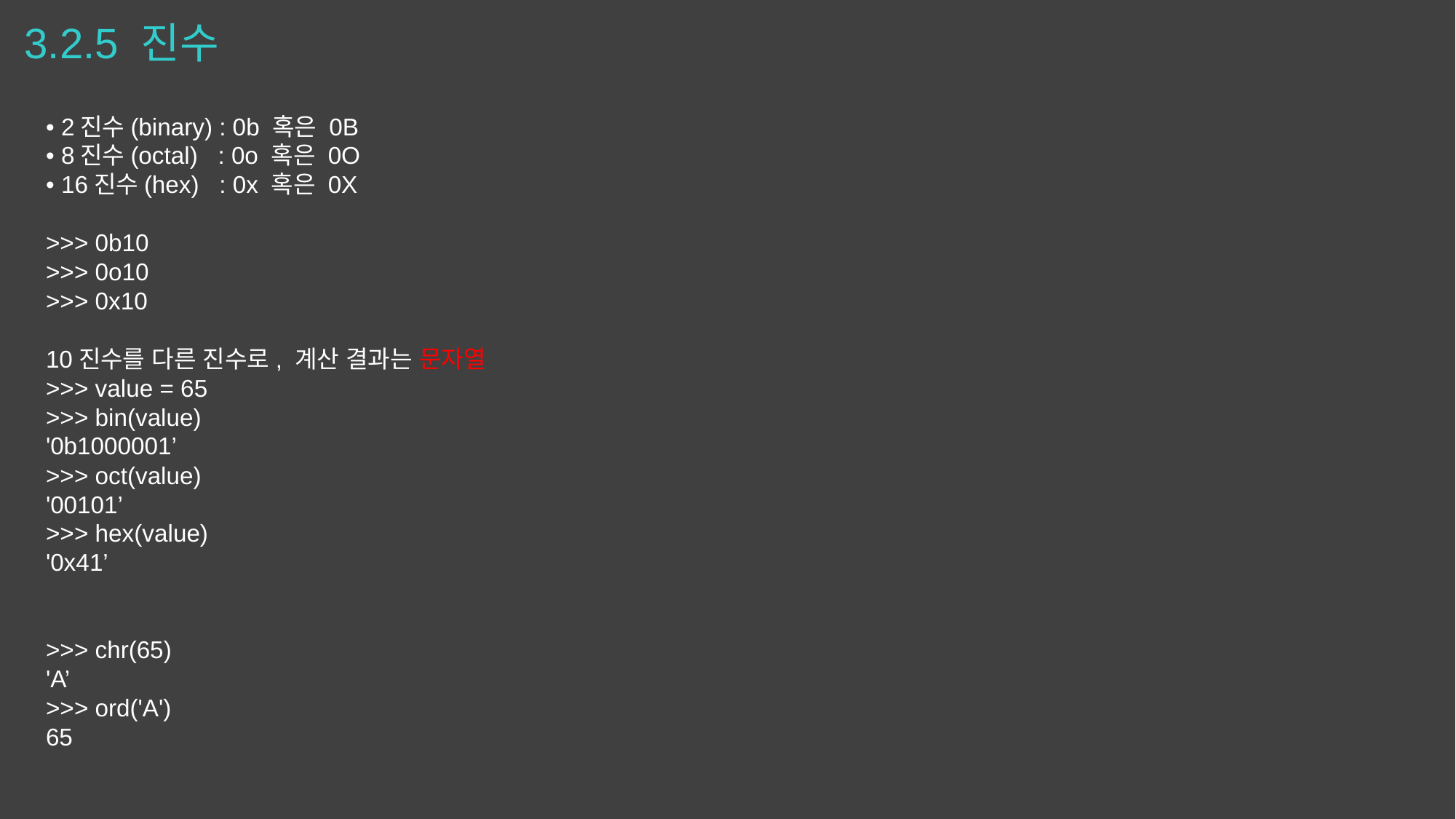

# 3.2.5 진수
• 2진수(binary) : 0b 혹은 0B
• 8진수(octal)   : 0o 혹은 0O
• 16진수(hex)   : 0x 혹은 0X

>>> 0b10
>>> 0o10
>>> 0x10

10진수를 다른 진수로, 계산 결과는 문자열
>>> value = 65
>>> bin(value)
'0b1000001’
>>> oct(value)
'00101’
>>> hex(value)
'0x41’

>>> chr(65)
'A’
>>> ord('A')
65